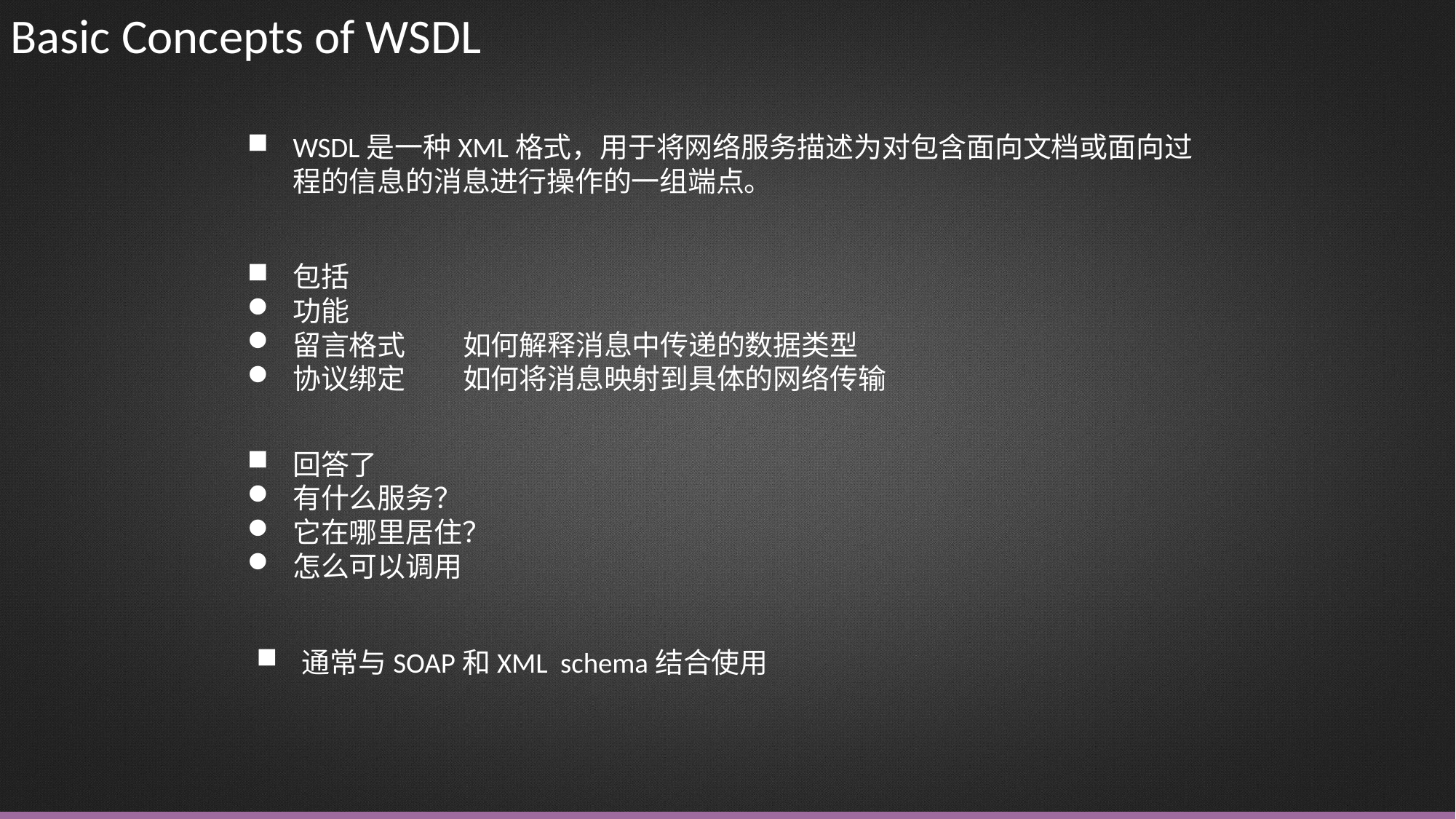

Basic Concepts of WSDL

WSDL是一种XML格式，用于将网络服务描述为对包含面向文档或面向过程的信息的消息进行操作的一组端点。

包括
功能
留言格式         如何解释消息中传递的数据类型
协议绑定         如何将消息映射到具体的网络传输
回答了
有什么服务？
它在哪里居住？
怎么可以调用

通常与SOAP和XML  schema结合使用